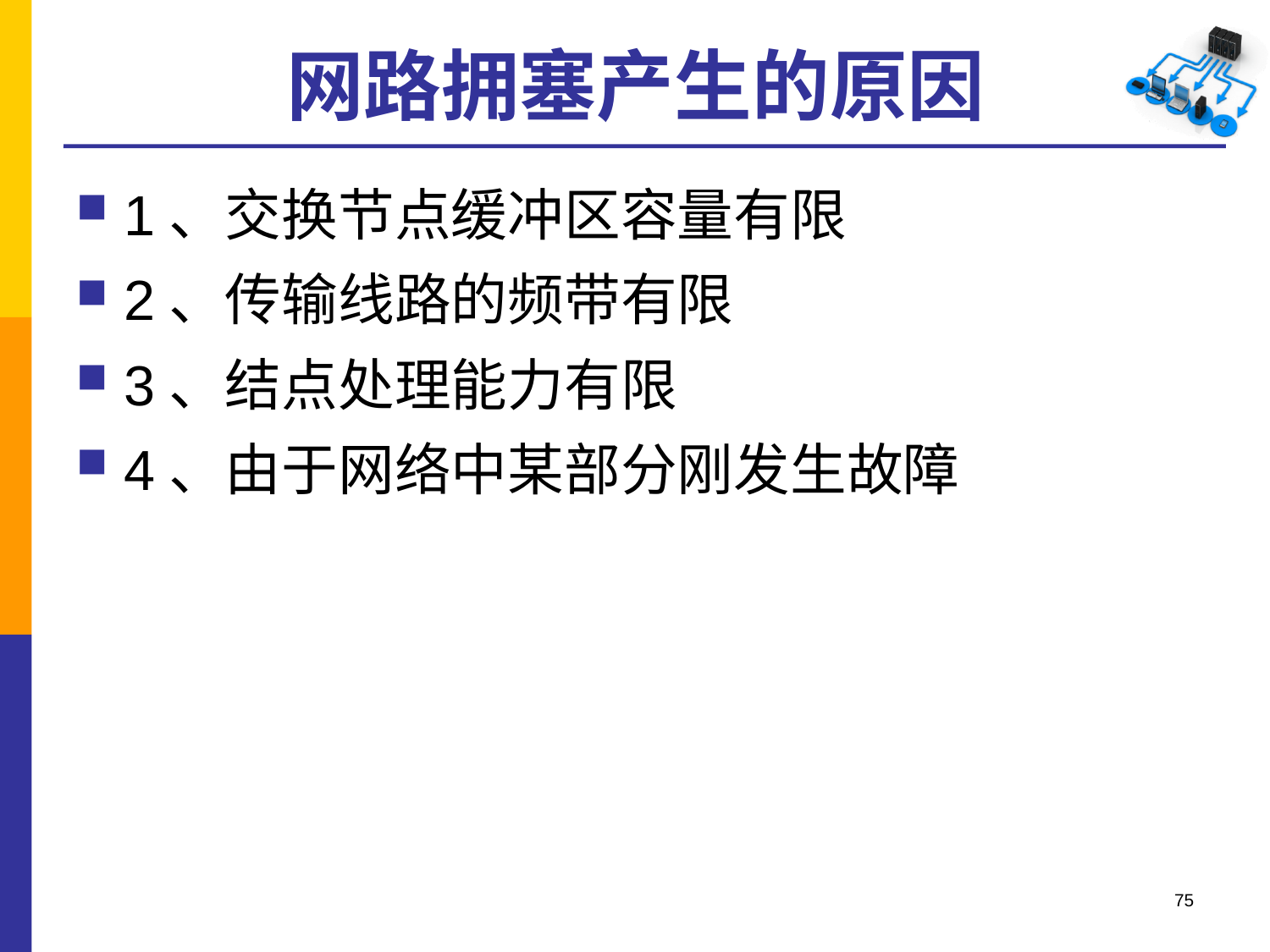

# 网路拥塞产生的原因
1、交换节点缓冲区容量有限
2、传输线路的频带有限
3、结点处理能力有限
4、由于网络中某部分刚发生故障

75